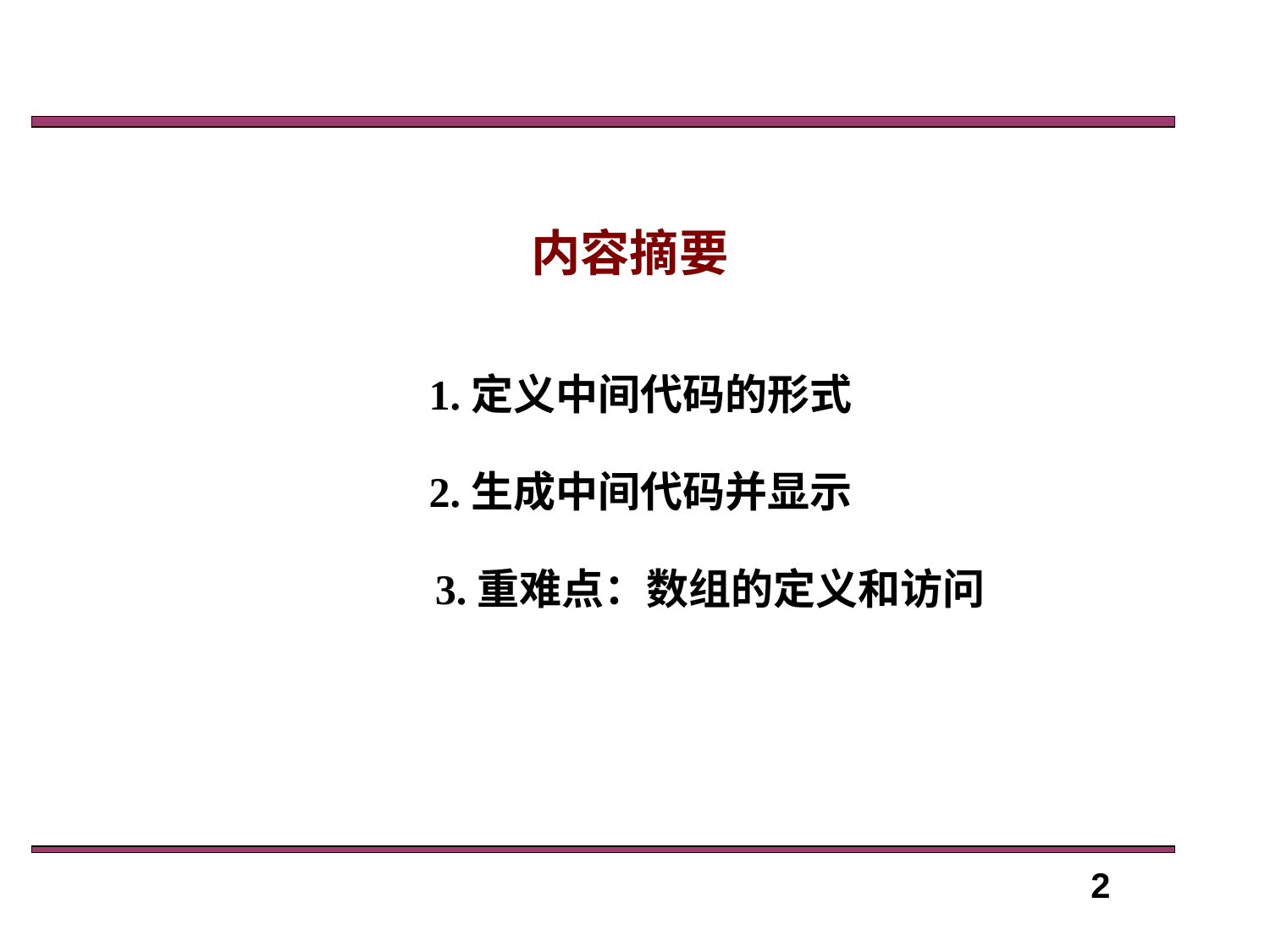

内容摘要
1.定义中间代码的形式
2.生成中间代码并显示
		      3.重难点：数组的定义和访问
2